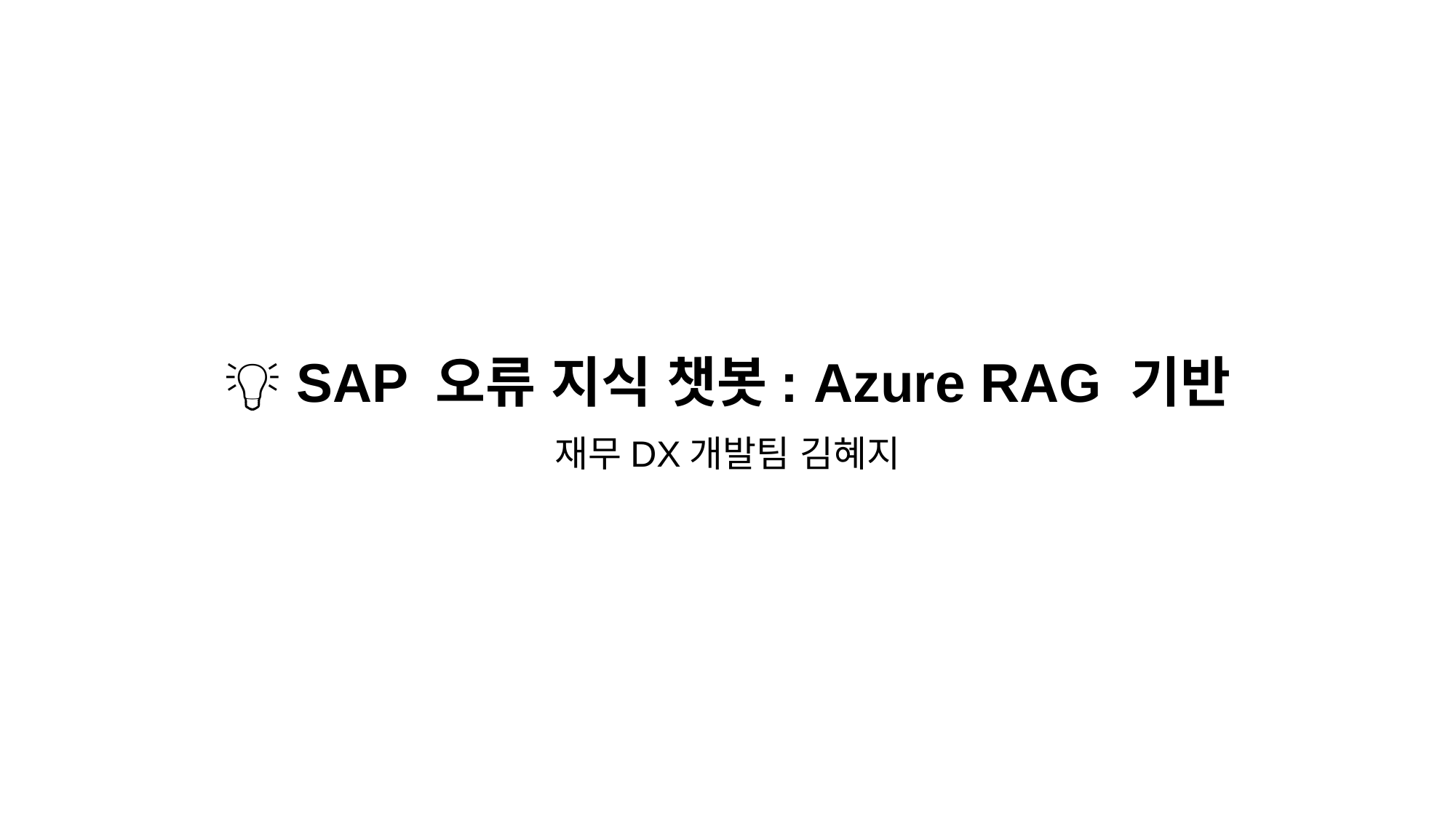

# 💡 SAP 오류 지식 챗봇: Azure RAG 기반
재무DX개발팀 김혜지